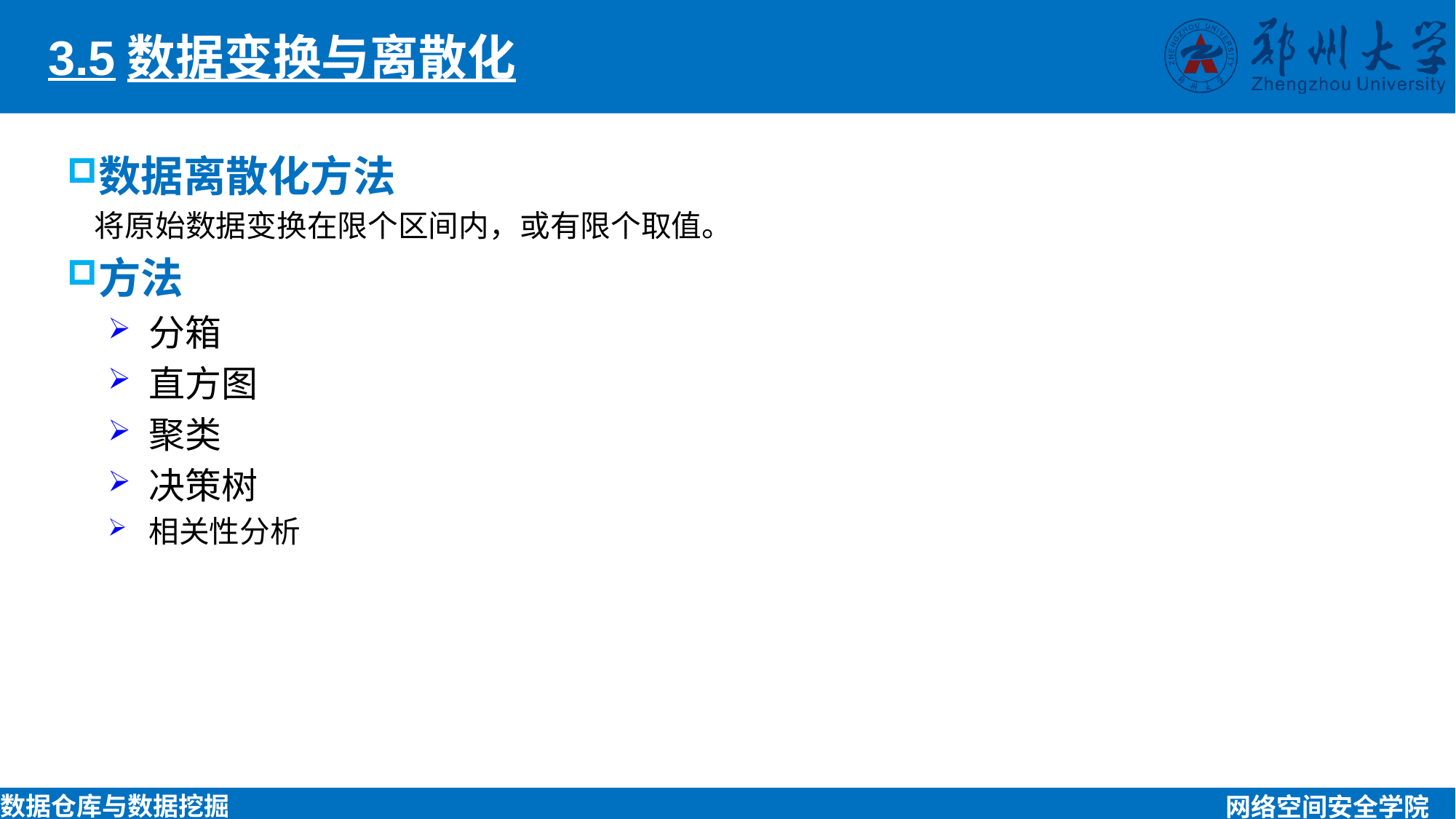

3.5数据变换与离散化
数据离散化方法
   将原始数据变换在限个区间内，或有限个取值。
方法
分箱
直方图
聚类
决策树
相关性分析